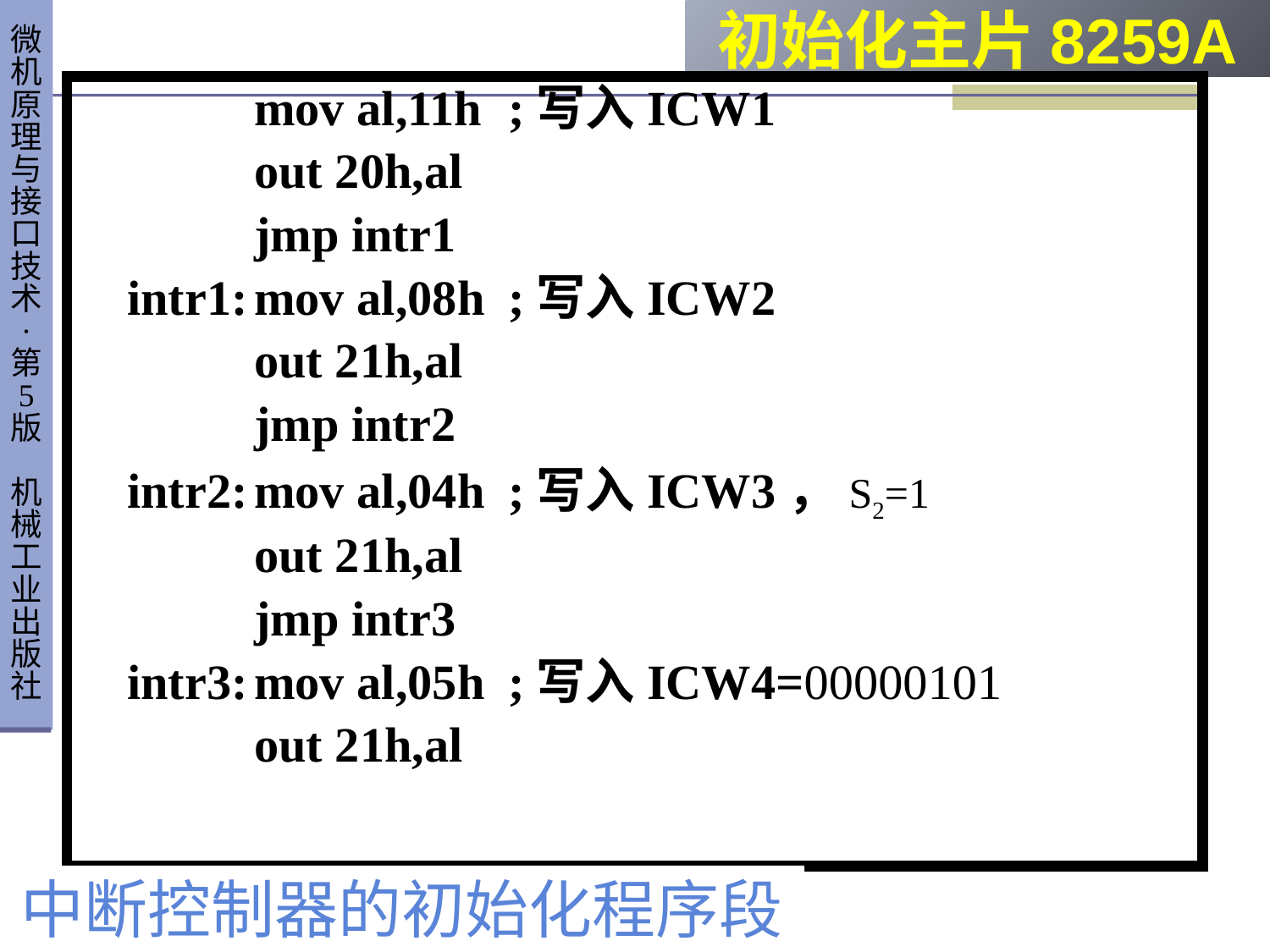

# 初始化主片8259A
		mov al,11h	;写入ICW1
		out 20h,al
		jmp intr1
	intr1:	mov al,08h	;写入ICW2
		out 21h,al
		jmp intr2
	intr2:	mov al,04h	;写入ICW3，S2=1
		out 21h,al
		jmp intr3
	intr3:	mov al,05h	;写入ICW4=00000101
		out 21h,al
中断控制器的初始化程序段